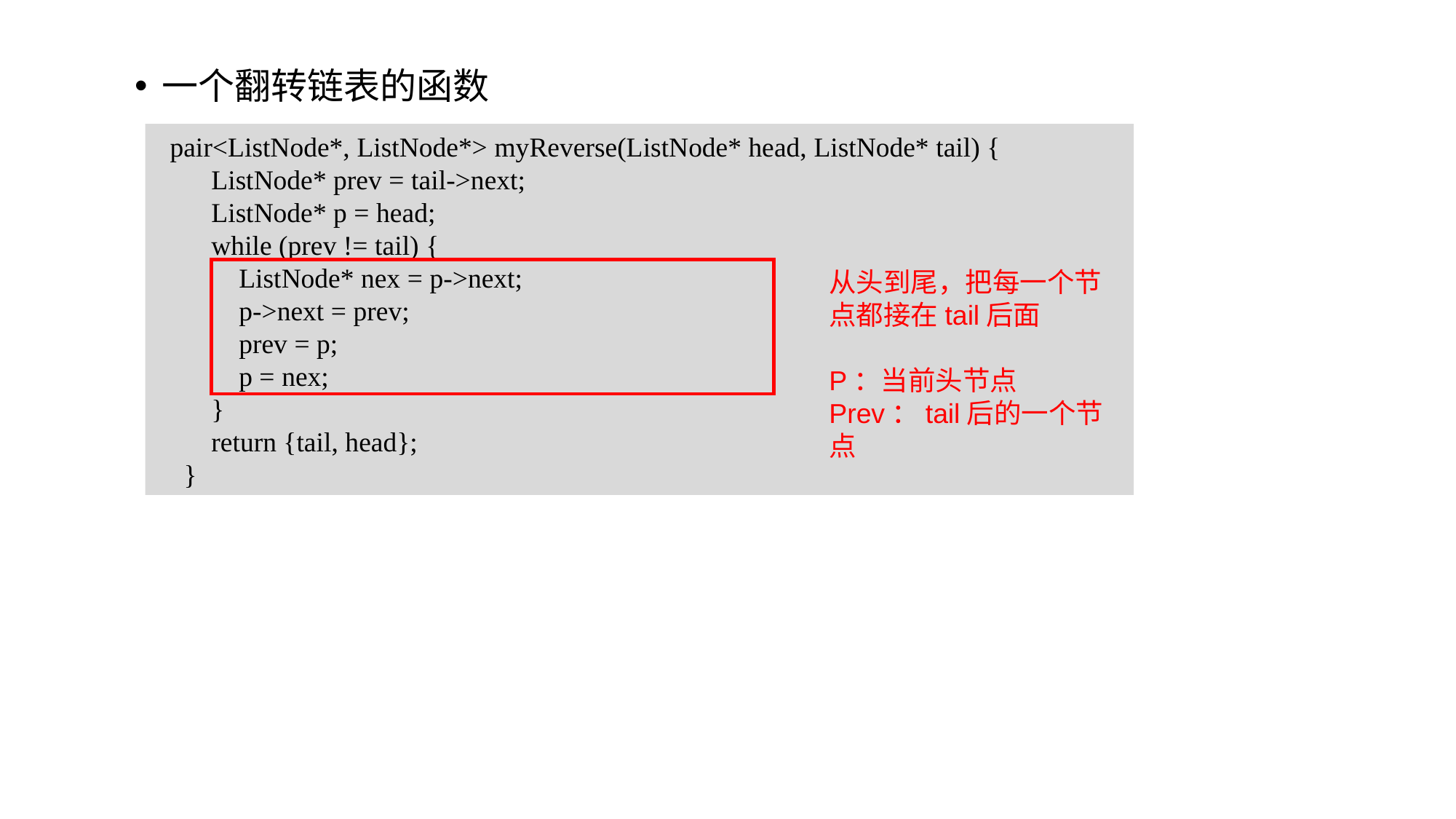

一个翻转链表的函数

  pair<ListNode*, ListNode*> myReverse(ListNode* head, ListNode* tail) {
        ListNode* prev = tail->next;
        ListNode* p = head;
        while (prev != tail) {
            ListNode* nex = p->next;
            p->next = prev;
            prev = p;
            p = nex;
        }
        return {tail, head};
    }

从头到尾，把每一个节点都接在tail后面

P：当前头节点
Prev：tail后的一个节点